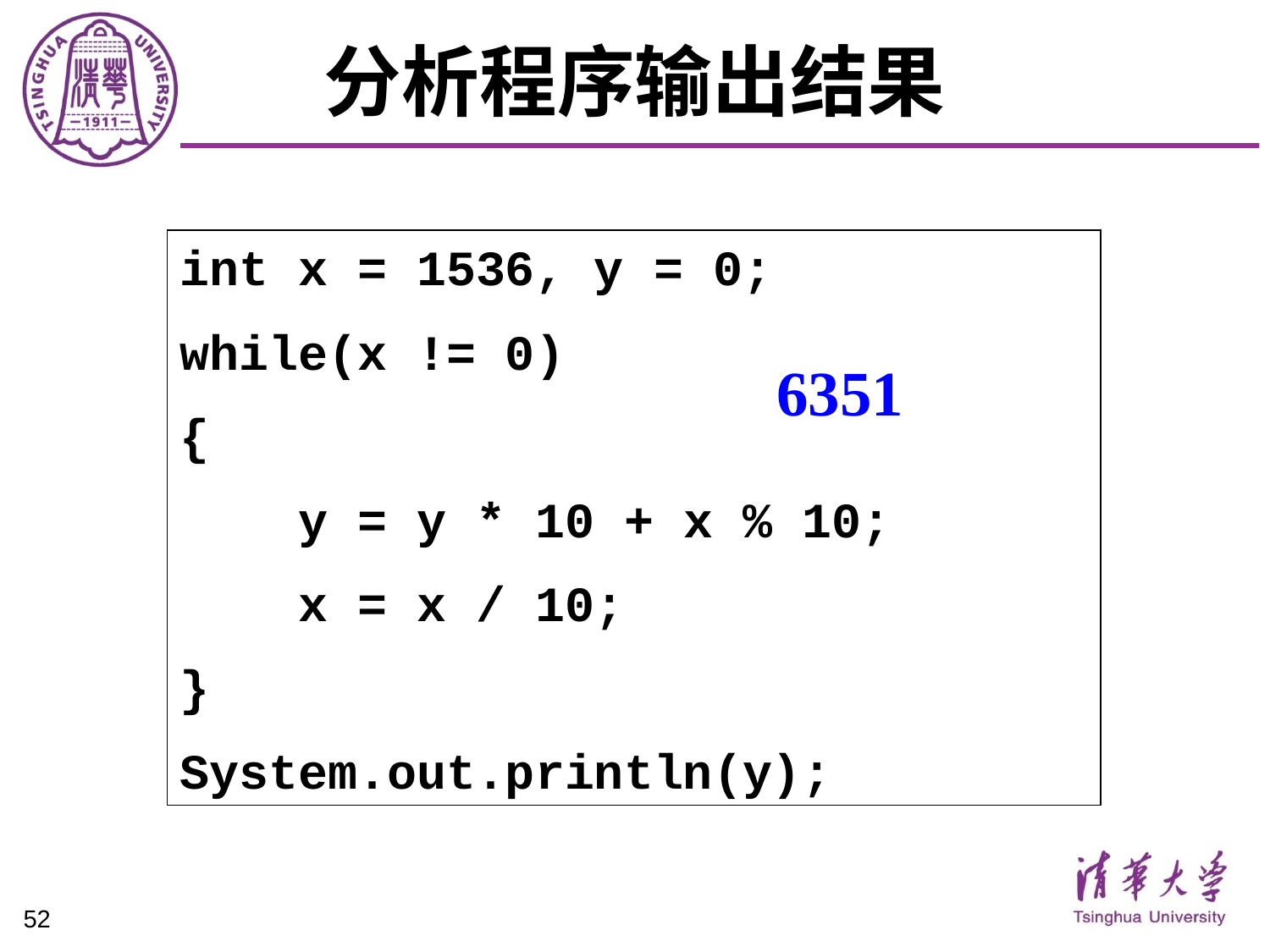

# 分析程序输出结果
int x = 1536, y = 0;
while(x != 0)
{
    y = y * 10 + x % 10;
    x = x / 10;
}
System.out.println(y);
6351
52